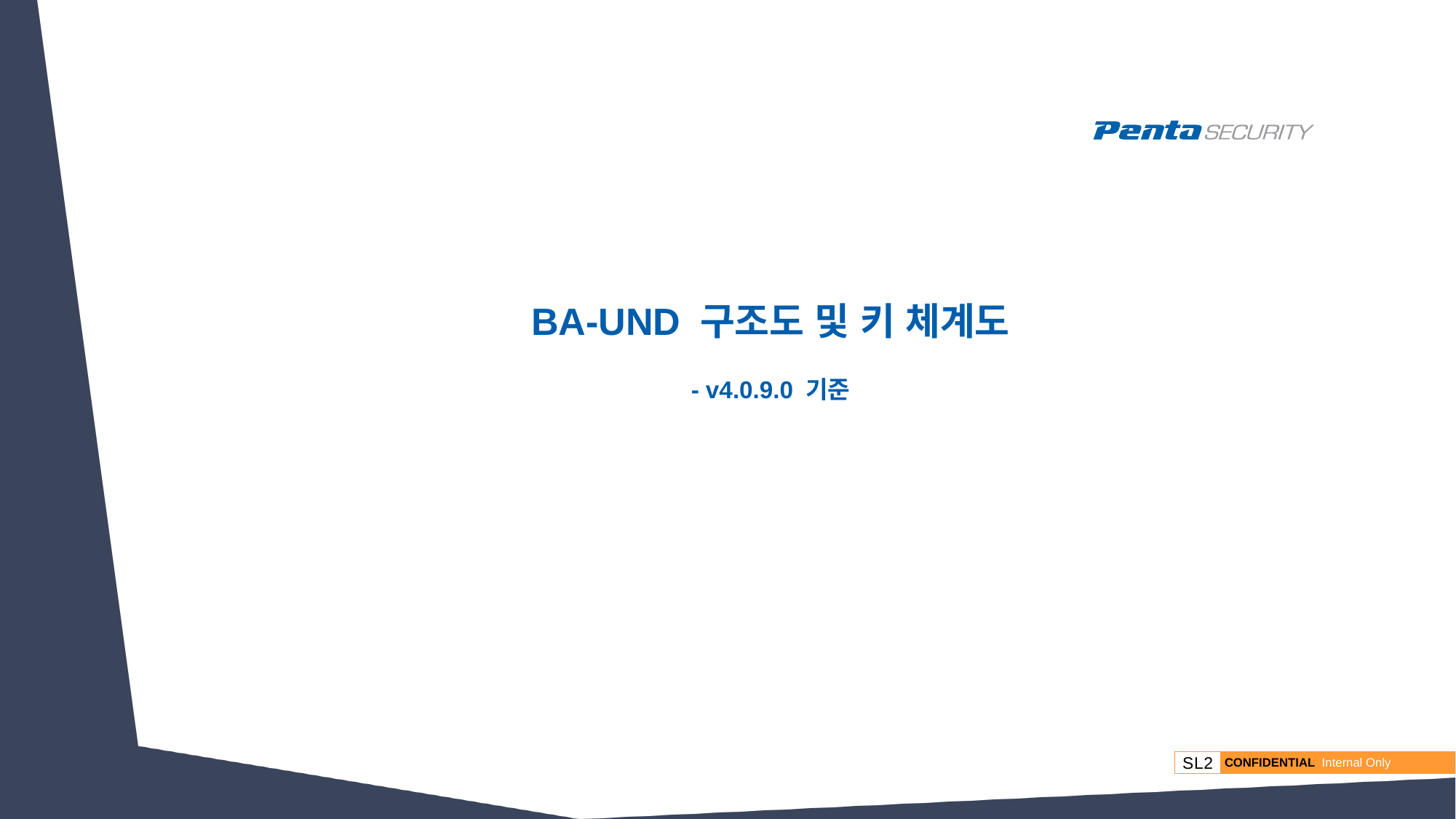

# BA-UND 구조도 및 키 체계도 - v4.0.9.0 기준